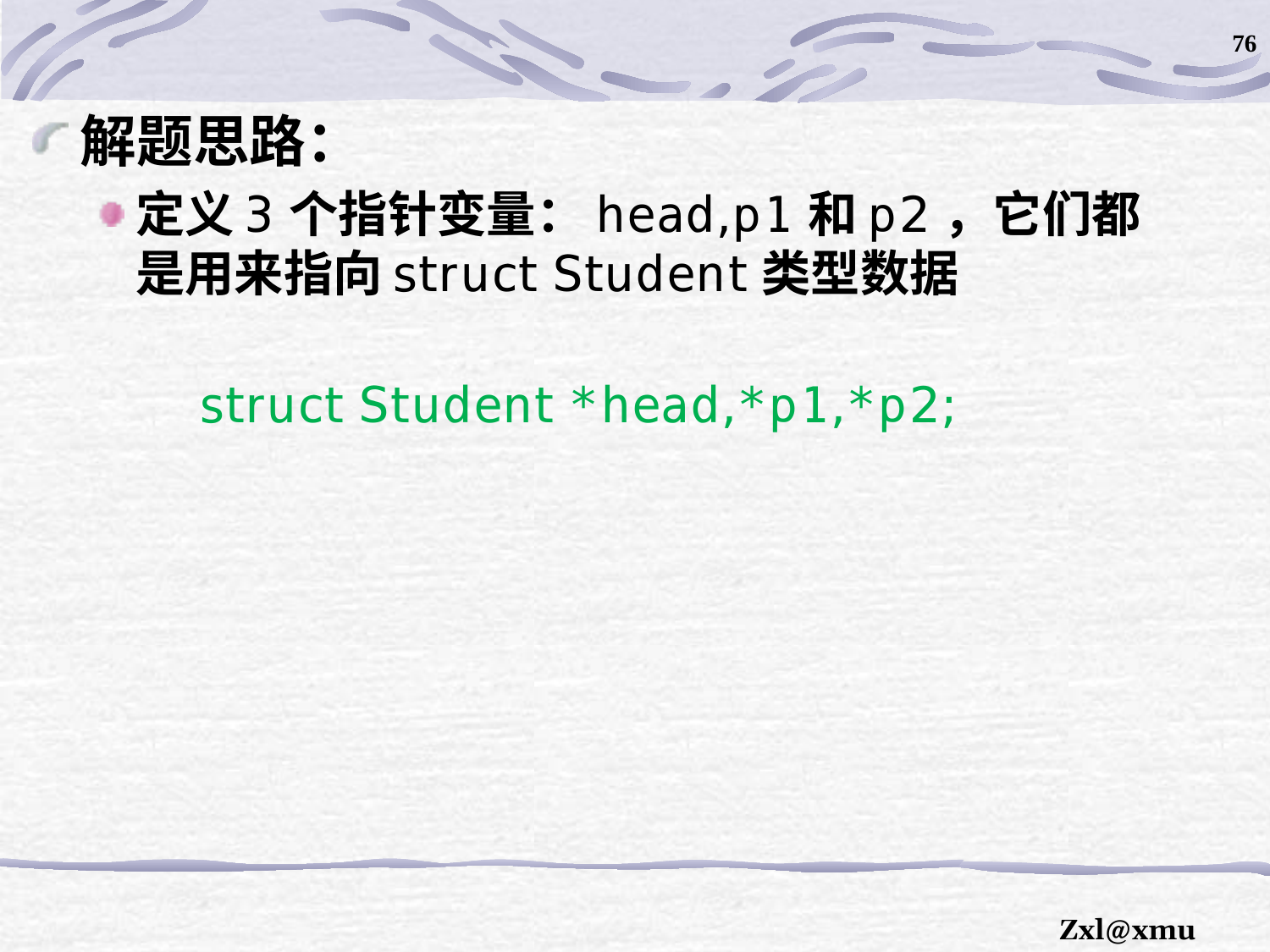

76
解题思路：
定义3个指针变量：head,p1和p2，它们都是用来指向struct Student类型数据

struct Student *head,*p1,*p2;